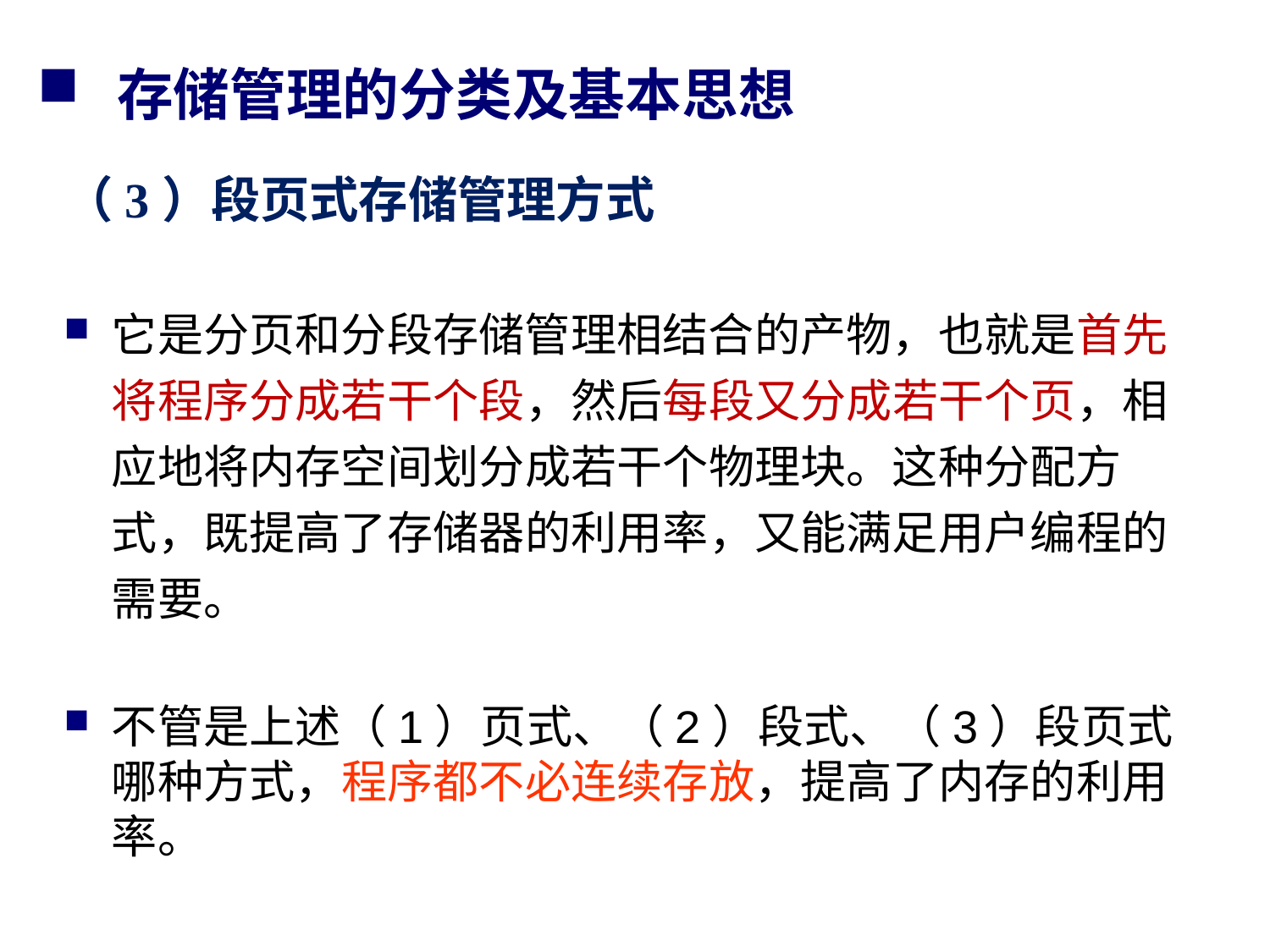

# 存储管理的分类及基本思想
（3）段页式存储管理方式

它是分页和分段存储管理相结合的产物，也就是首先将程序分成若干个段，然后每段又分成若干个页，相应地将内存空间划分成若干个物理块。这种分配方式，既提高了存储器的利用率，又能满足用户编程的需要。

不管是上述（1）页式、（2）段式、（3）段页式哪种方式，程序都不必连续存放，提高了内存的利用率。